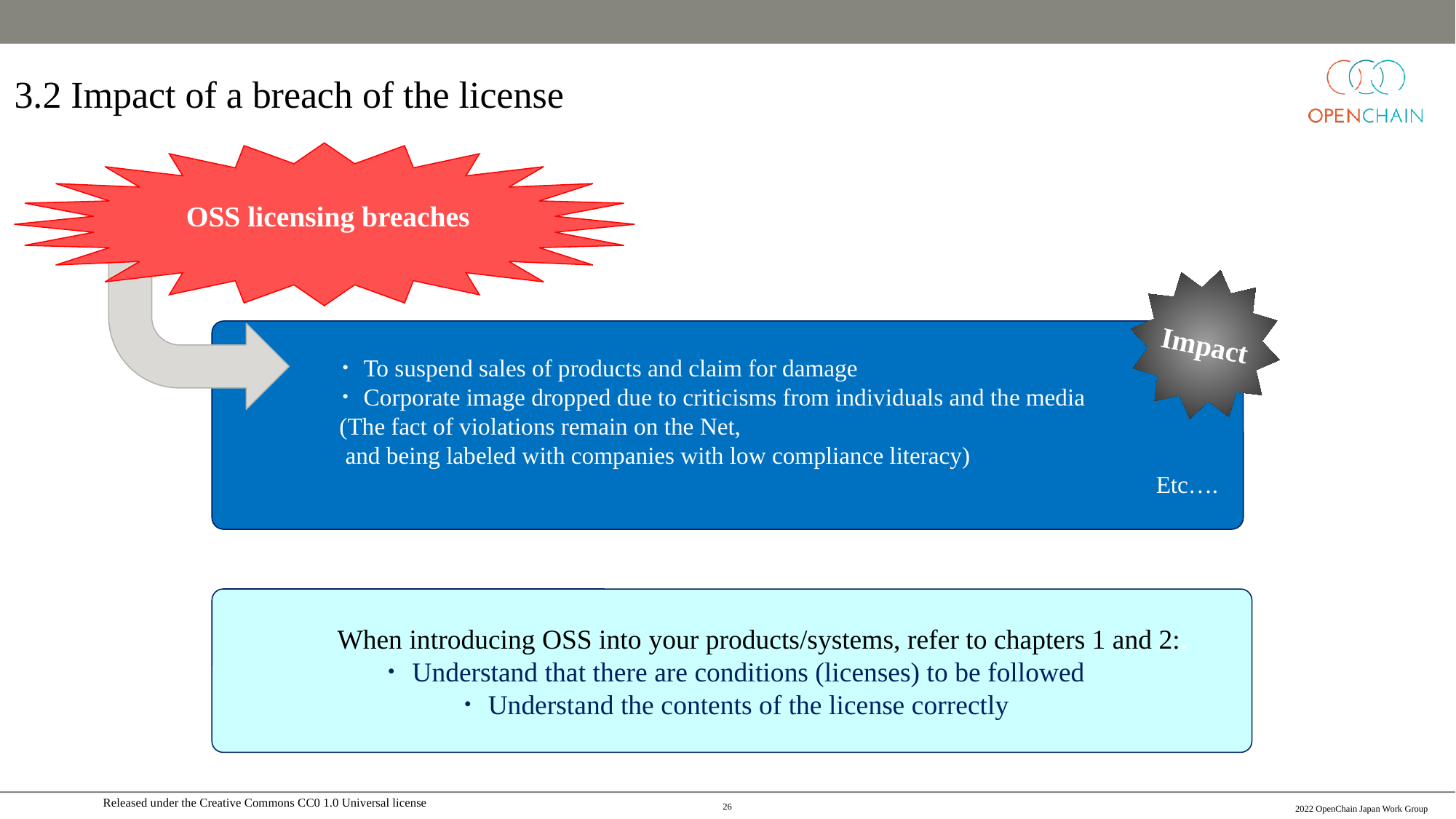

# 3.2 Impact of a breach of the license

OSS licensing breaches

Impact
　　　　・To suspend sales of products and claim for damage
　　　　・Corporate image dropped due to criticisms from individuals and the media
　　　　(The fact of violations remain on the Net,
　　　　 and being labeled with companies with low compliance literacy)
Etc….
　　When introducing OSS into your products/systems, refer to chapters 1 and 2:.
・Understand that there are conditions (licenses) to be followed
・Understand the contents of the license correctly
26